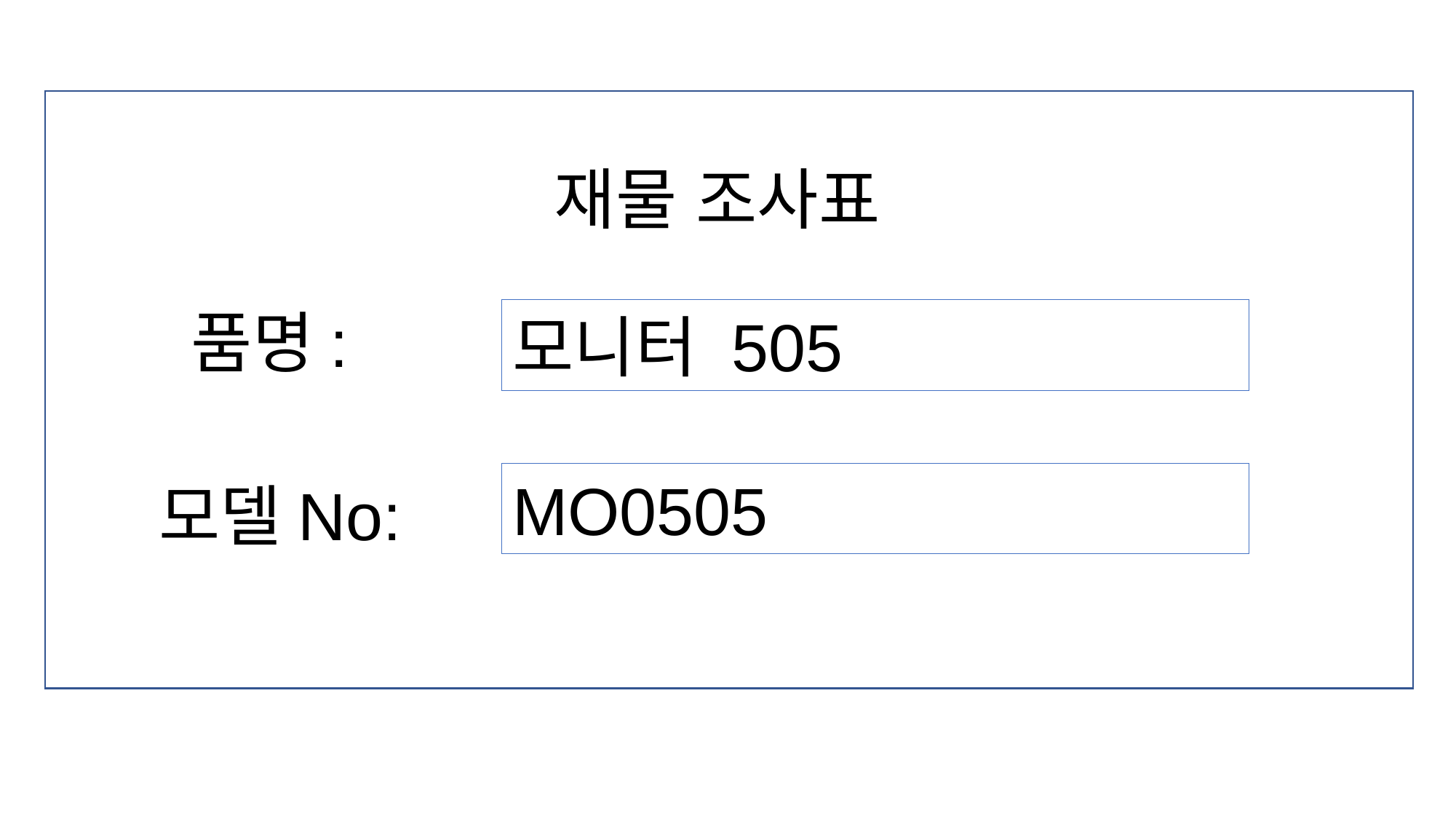

재물 조사표
품명:
모니터 505
MO0505
모델No: